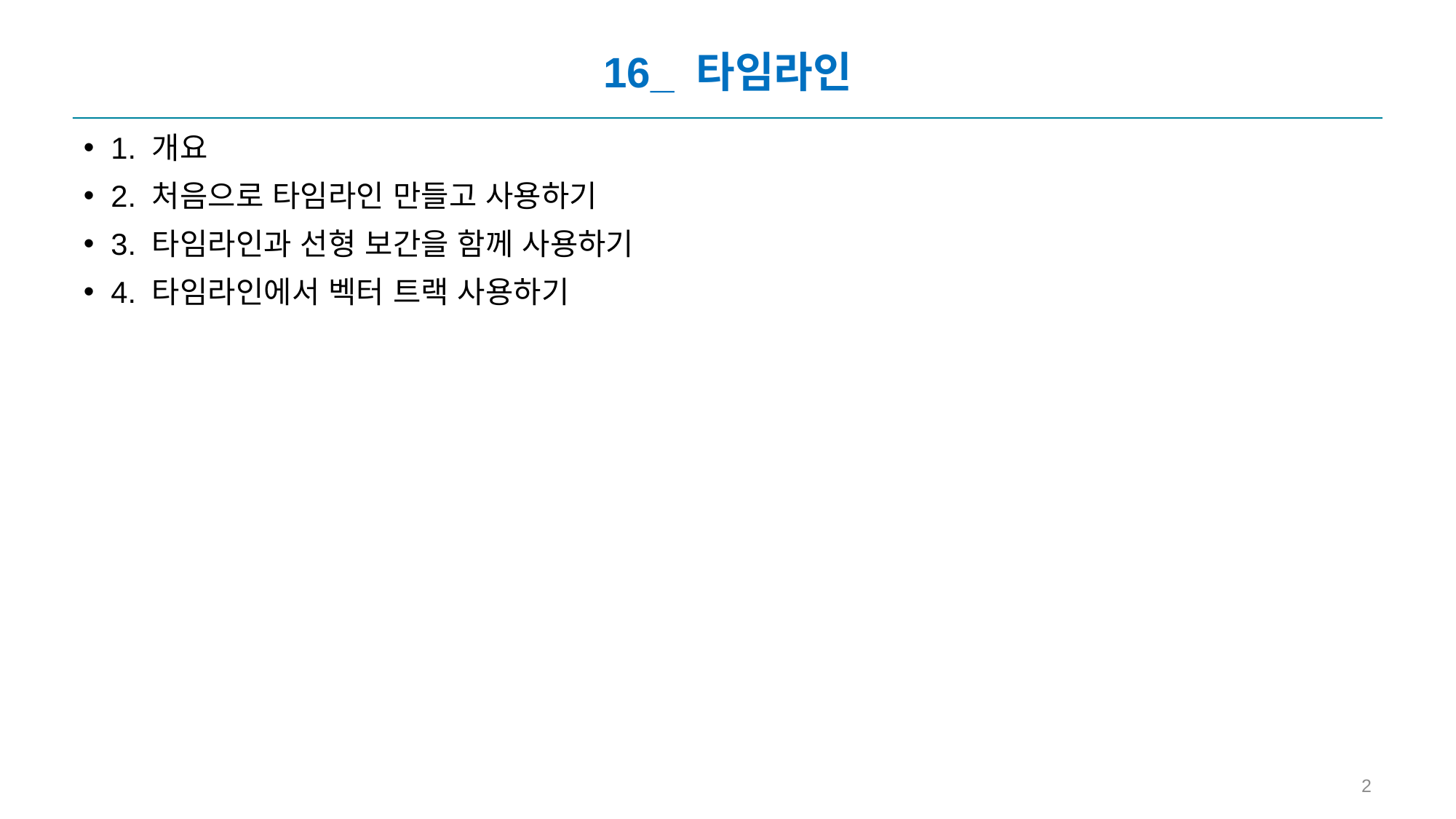

# 16_ 타임라인
1. 개요
2. 처음으로 타임라인 만들고 사용하기
3. 타임라인과 선형 보간을 함께 사용하기
4. 타임라인에서 벡터 트랙 사용하기

2